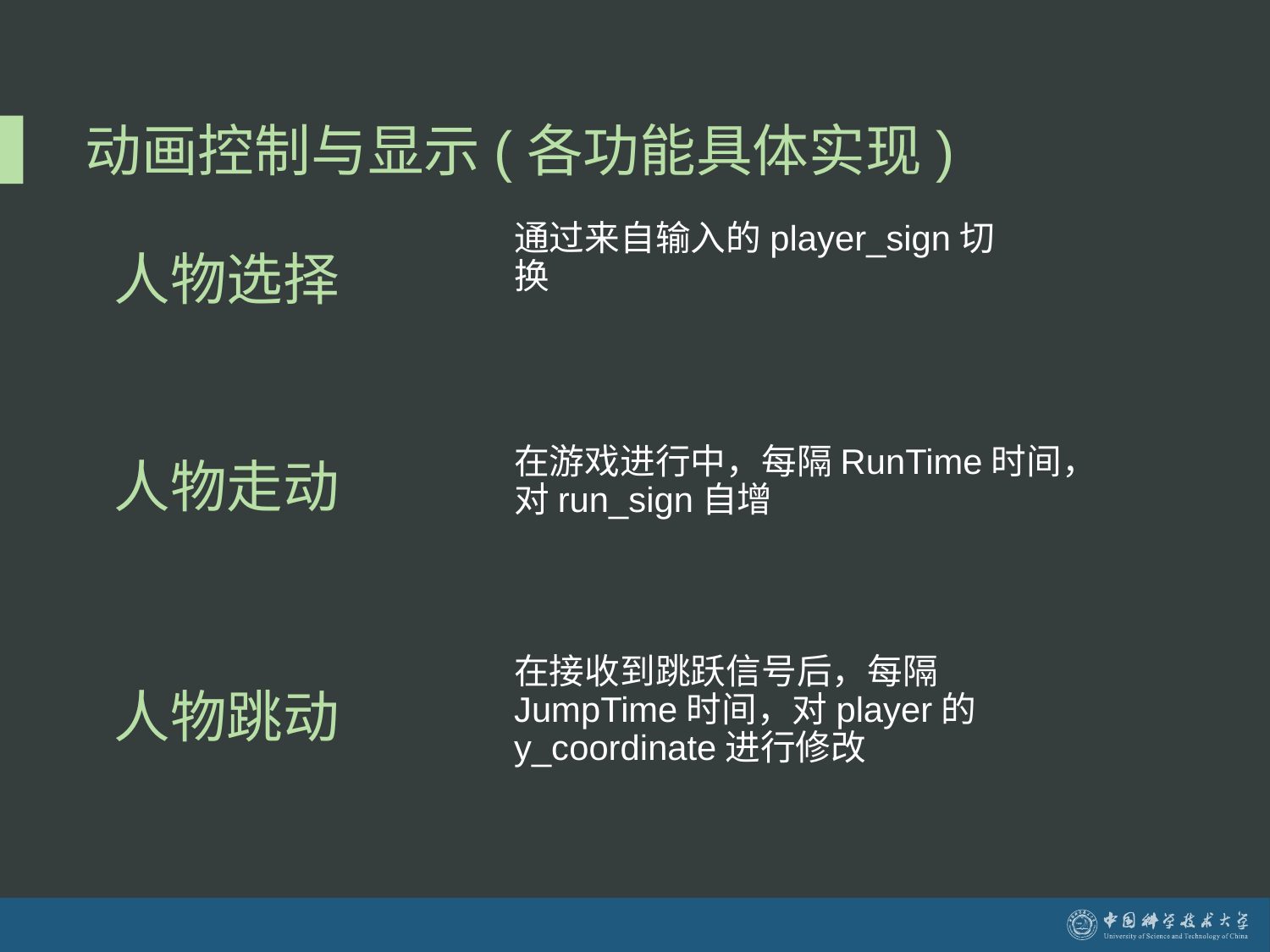

# 动画控制与显示(各功能具体实现)
人物选择
通过来自输入的player_sign切换
在游戏进行中，每隔RunTime时间，对run_sign自增
人物走动
在接收到跳跃信号后，每隔JumpTime时间，对player的y_coordinate进行修改
人物跳动